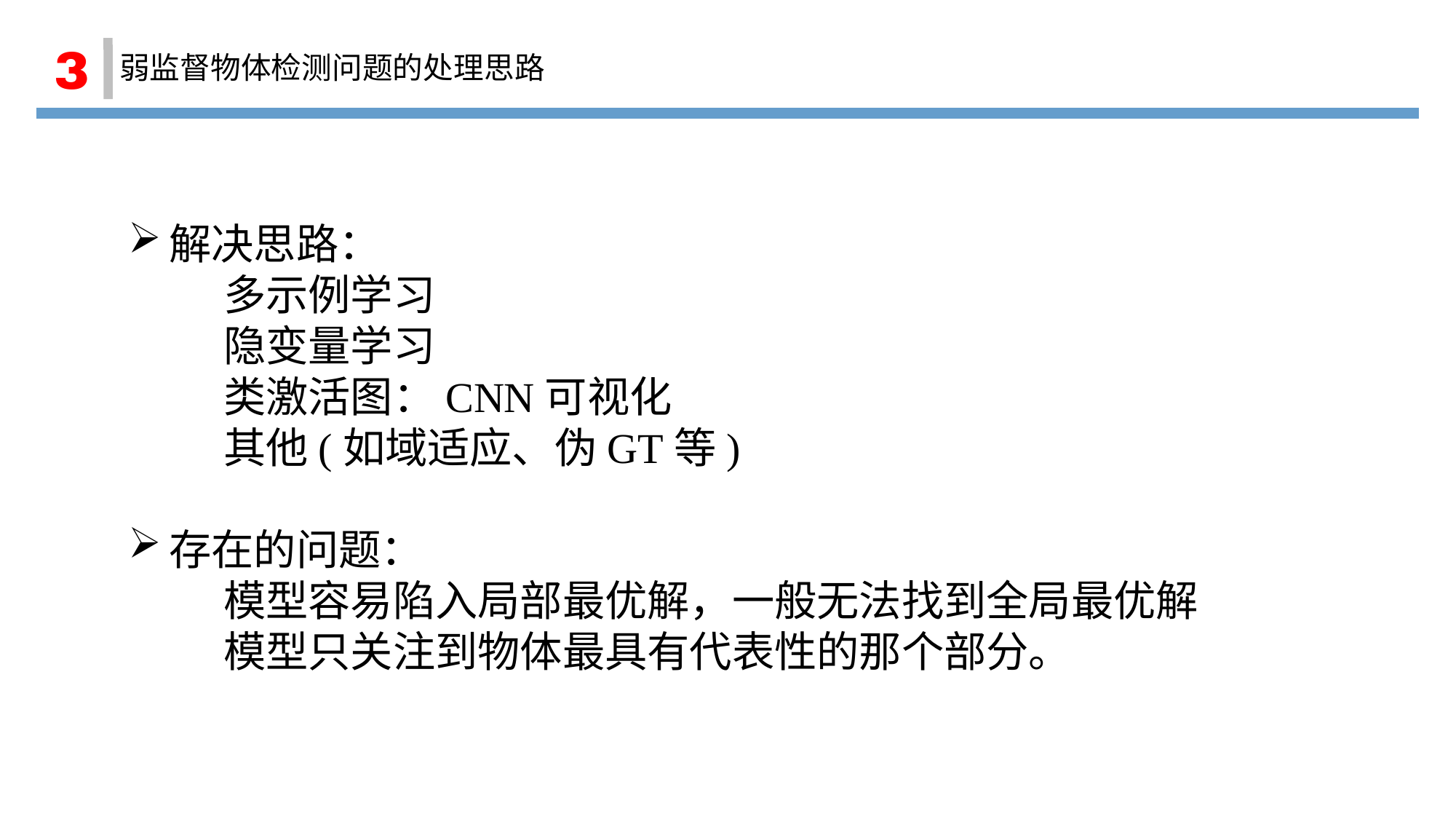

3

弱监督物体检测问题的处理思路

解决思路：
         多示例学习
         隐变量学习
         类激活图：CNN可视化
         其他(如域适应、伪GT等)

存在的问题：
         模型容易陷入局部最优解，一般无法找到全局最优解
         模型只关注到物体最具有代表性的那个部分。